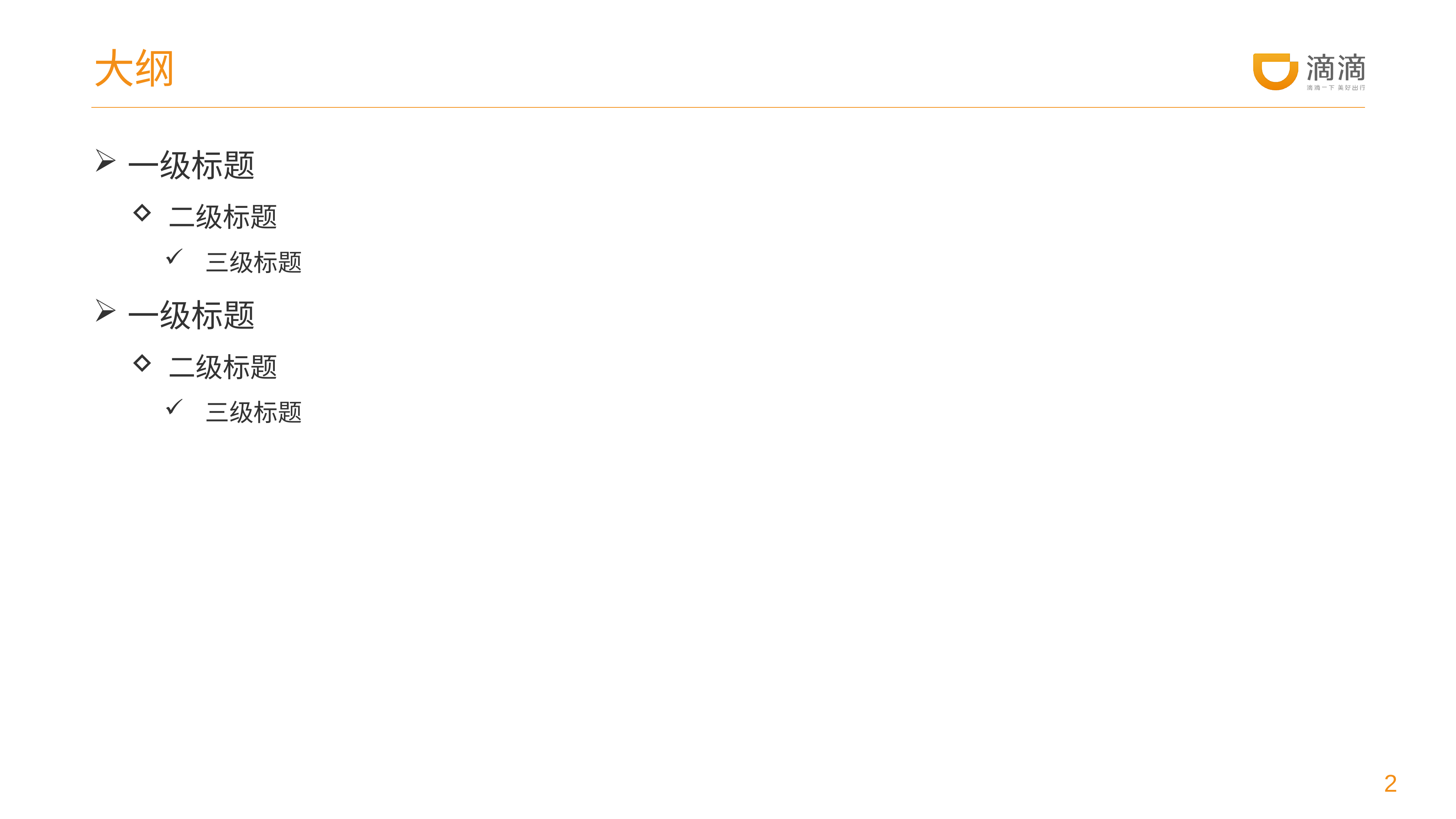

# 大纲
一级标题
二级标题
三级标题
一级标题
二级标题
三级标题
2